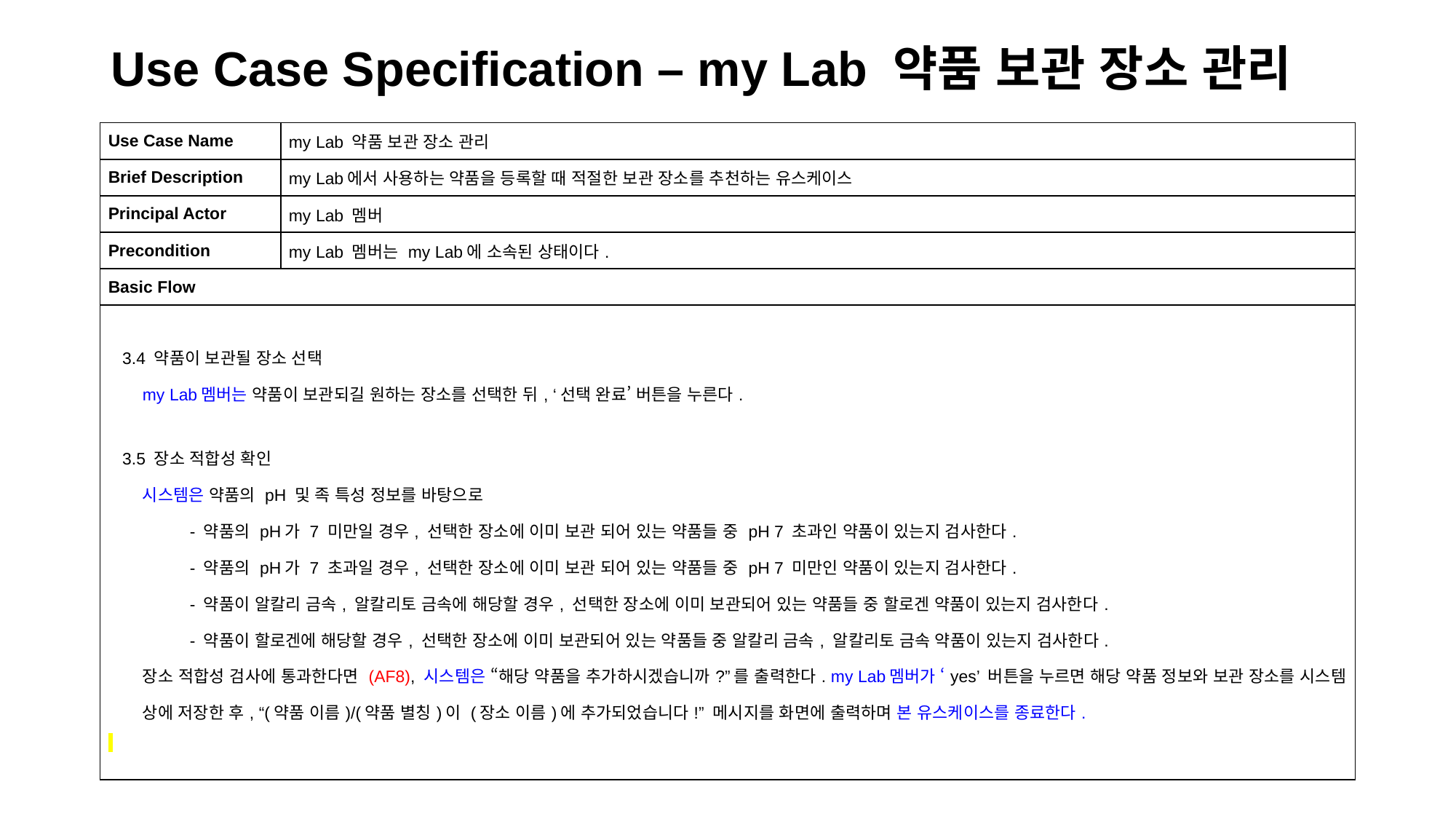

# Use Case Specification – my Lab 약품 보관 장소 관리
| Use Case Name | my Lab 약품 보관 장소 관리 |
| --- | --- |
| Brief Description | my Lab에서 사용하는 약품을 등록할 때 적절한 보관 장소를 추천하는 유스케이스 |
| Principal Actor | my Lab 멤버 |
| Precondition | my Lab 멤버는 my Lab에 소속된 상태이다. |
| Basic Flow |  |
| 3.4 약품이 보관될 장소 선택 my Lab멤버는 약품이 보관되길 원하는 장소를 선택한 뒤, ‘선택 완료’ 버튼을 누른다. 3.5 장소 적합성 확인 시스템은 약품의 pH 및 족 특성 정보를 바탕으로 - 약품의 pH가 7 미만일 경우, 선택한 장소에 이미 보관 되어 있는 약품들 중 pH 7 초과인 약품이 있는지 검사한다. - 약품의 pH가 7 초과일 경우, 선택한 장소에 이미 보관 되어 있는 약품들 중 pH 7 미만인 약품이 있는지 검사한다. - 약품이 알칼리 금속, 알칼리토 금속에 해당할 경우, 선택한 장소에 이미 보관되어 있는 약품들 중 할로겐 약품이 있는지 검사한다. - 약품이 할로겐에 해당할 경우, 선택한 장소에 이미 보관되어 있는 약품들 중 알칼리 금속, 알칼리토 금속 약품이 있는지 검사한다. 장소 적합성 검사에 통과한다면 (AF8), 시스템은 “해당 약품을 추가하시겠습니까?”를 출력한다. my Lab멤버가 ‘yes’ 버튼을 누르면 해당 약품 정보와 보관 장소를 시스템 상에 저장한 후, “(약품 이름)/(약품 별칭)이 (장소 이름)에 추가되었습니다!” 메시지를 화면에 출력하며 본 유스케이스를 종료한다. |  |